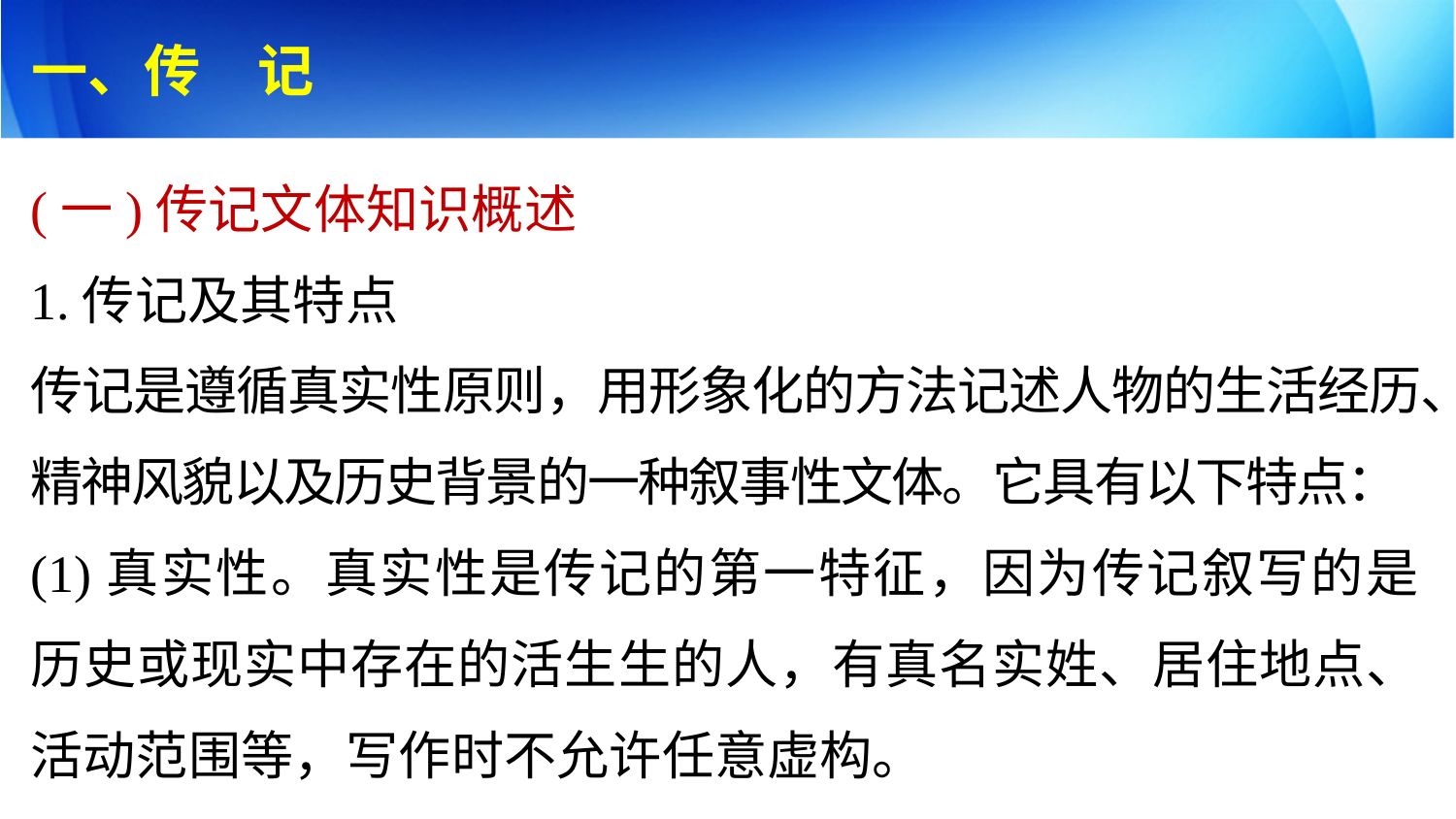

一、传　记
(一)传记文体知识概述
1.传记及其特点
传记是遵循真实性原则，用形象化的方法记述人物的生活经历、精神风貌以及历史背景的一种叙事性文体。它具有以下特点：
(1)真实性。真实性是传记的第一特征，因为传记叙写的是历史或现实中存在的活生生的人，有真名实姓、居住地点、活动范围等，写作时不允许任意虚构。